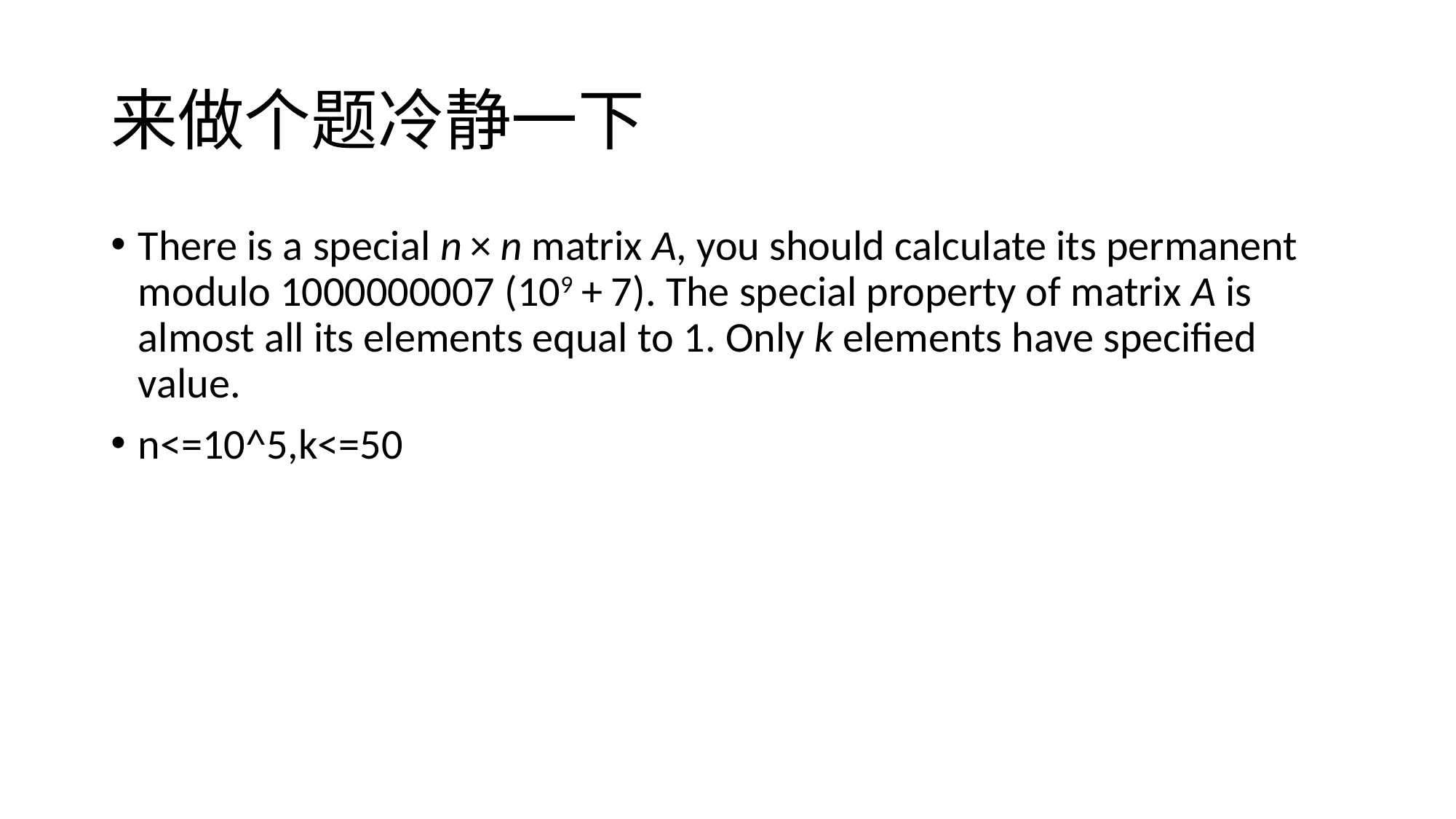

# 来做个题冷静一下
There is a special n × n matrix A, you should calculate its permanent modulo 1000000007 (109 + 7). The special property of matrix A is almost all its elements equal to 1. Only k elements have specified value.
n<=10^5,k<=50